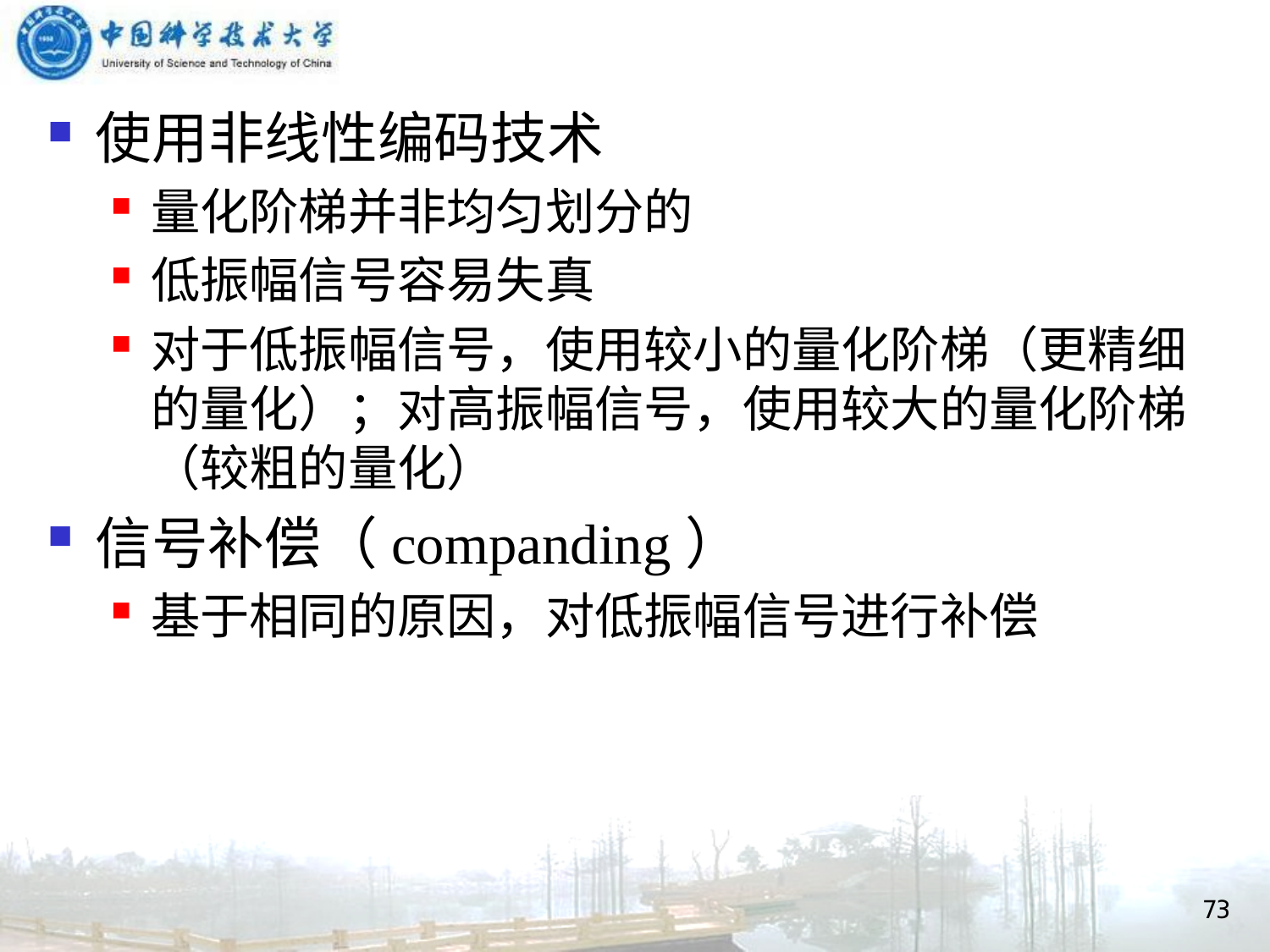

使用非线性编码技术
量化阶梯并非均匀划分的
低振幅信号容易失真
对于低振幅信号，使用较小的量化阶梯（更精细的量化）；对高振幅信号，使用较大的量化阶梯（较粗的量化）
信号补偿（companding）
基于相同的原因，对低振幅信号进行补偿
73